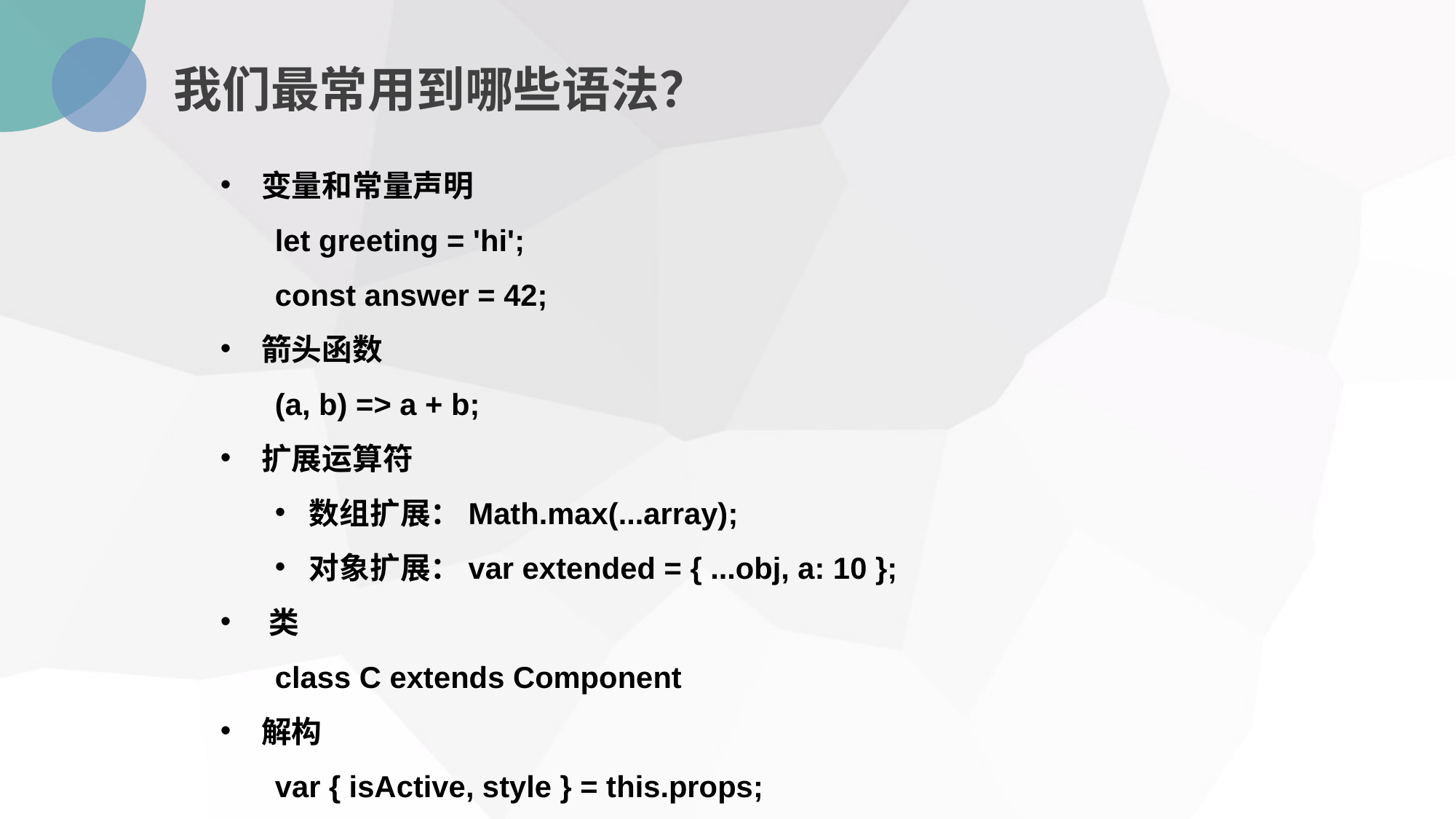

我们最常用到哪些语法？
变量和常量声明
let greeting = 'hi';
const answer = 42;
箭头函数
(a, b) => a + b;
扩展运算符
数组扩展：Math.max(...array);
对象扩展：var extended = { ...obj, a: 10 };
 类
class C extends Component
解构
var { isActive, style } = this.props;